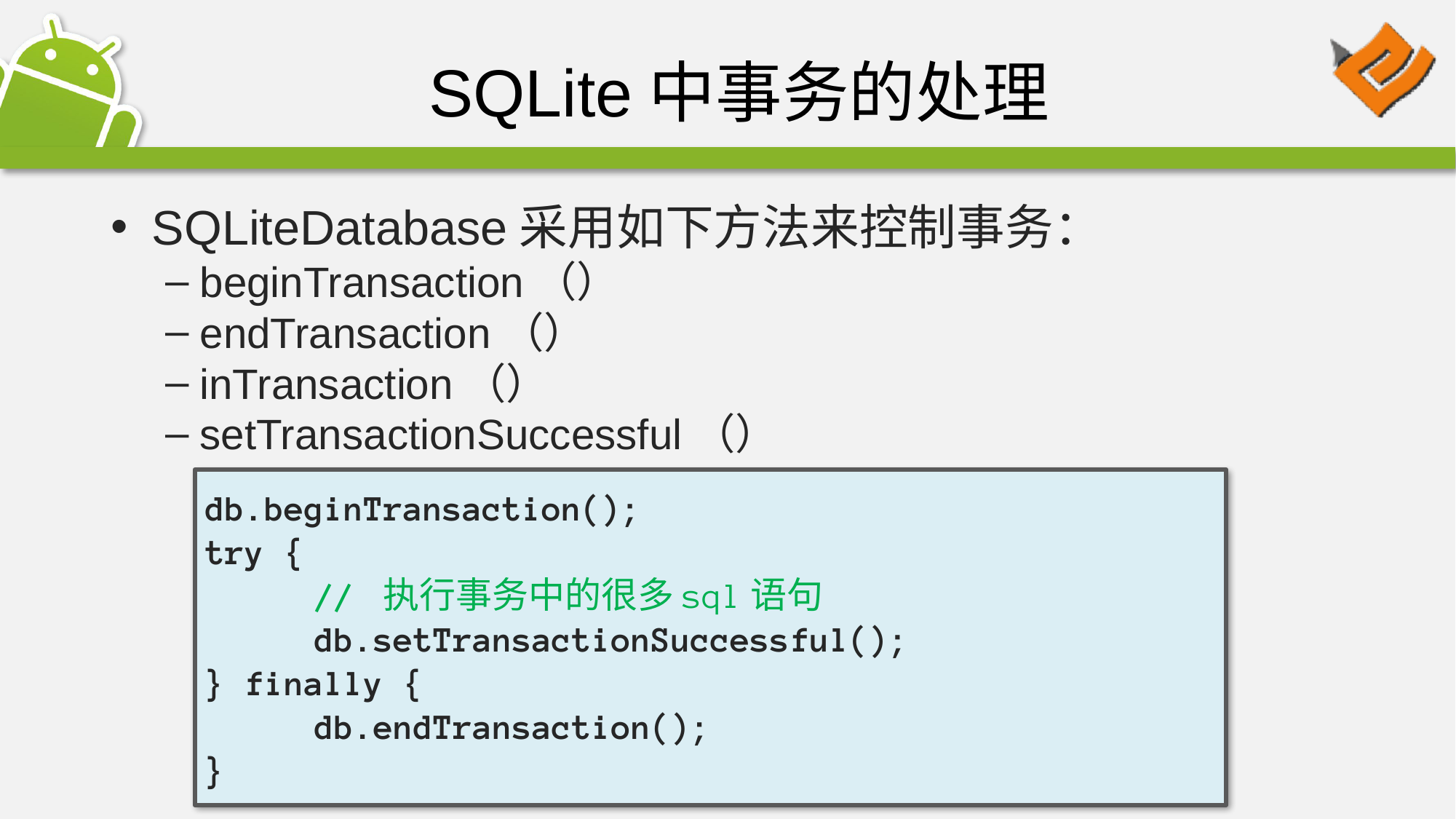

# SQLite中事务的处理
SQLiteDatabase采用如下方法来控制事务：
beginTransaction（）
endTransaction（）
inTransaction（）
setTransactionSuccessful（）
db.beginTransaction();
try {
	// 执行事务中的很多sql语句
	db.setTransactionSuccessful();
} finally {
	db.endTransaction();
}